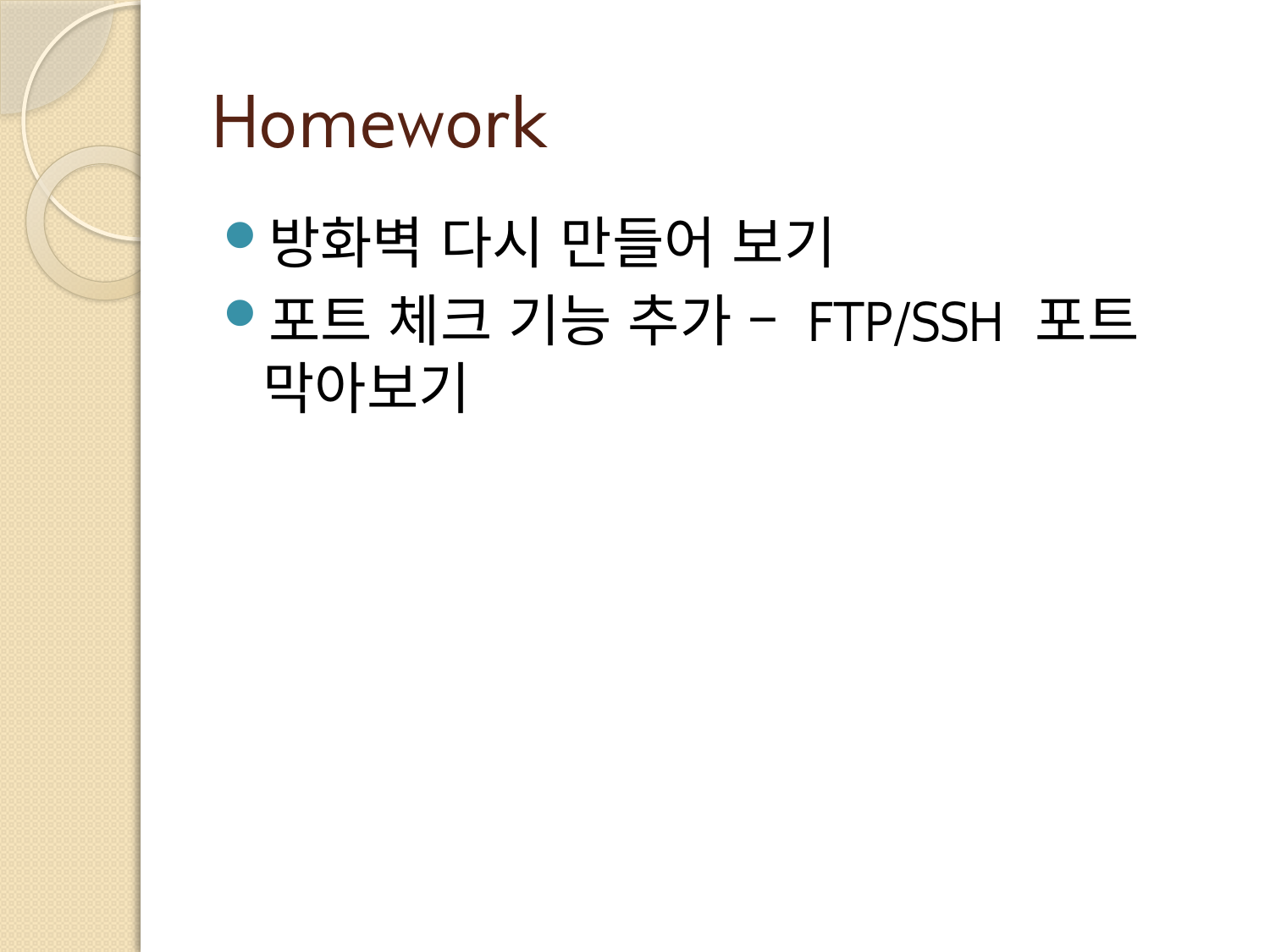

# Homework
방화벽 다시 만들어 보기
포트 체크 기능 추가 – FTP/SSH 포트 막아보기